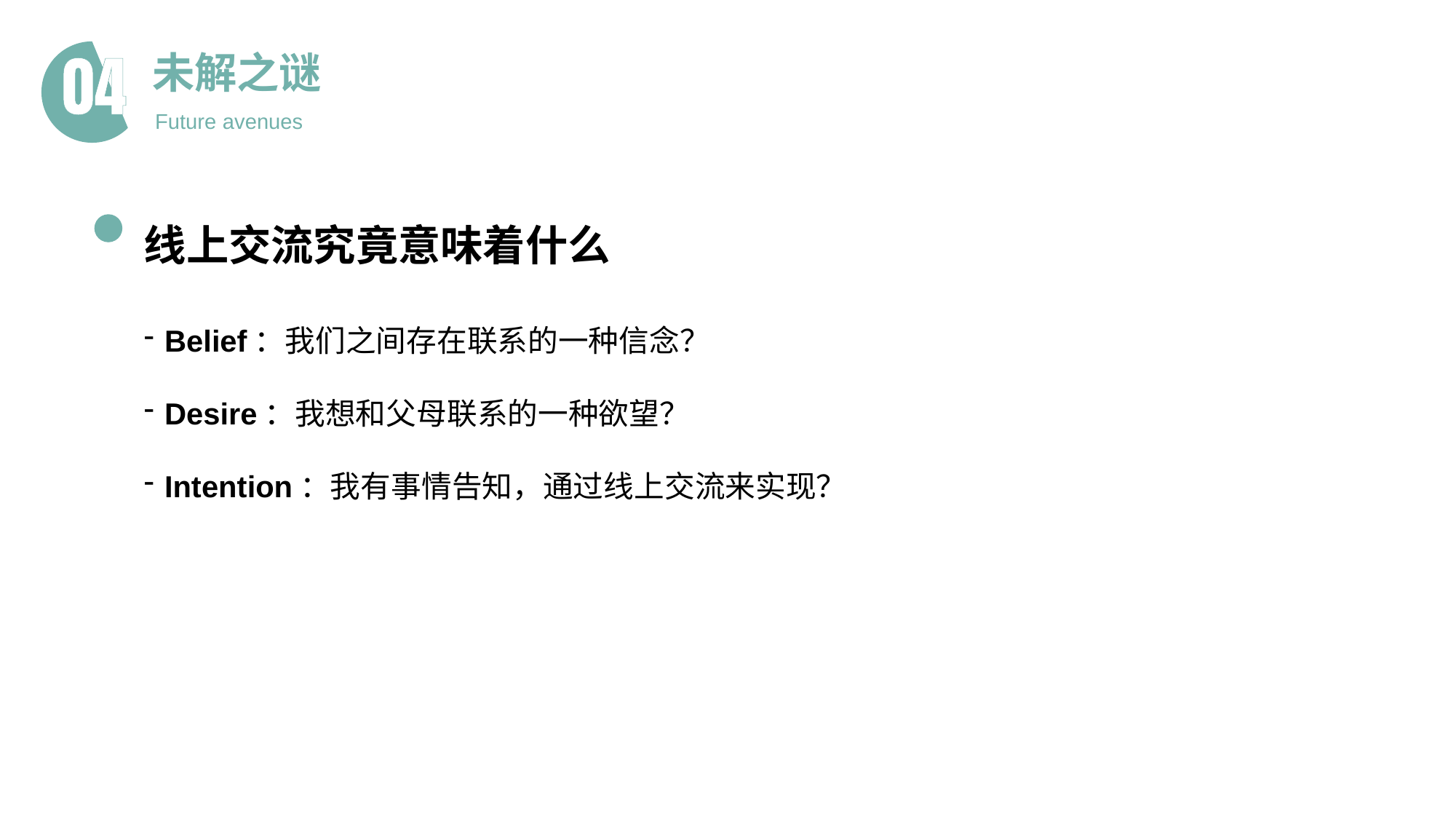

未解之谜

04
Future avenues
线上交流究竟意味着什么

Belief：我们之间存在联系的一种信念？
Desire：我想和父母联系的一种欲望？
Intention：我有事情告知，通过线上交流来实现？